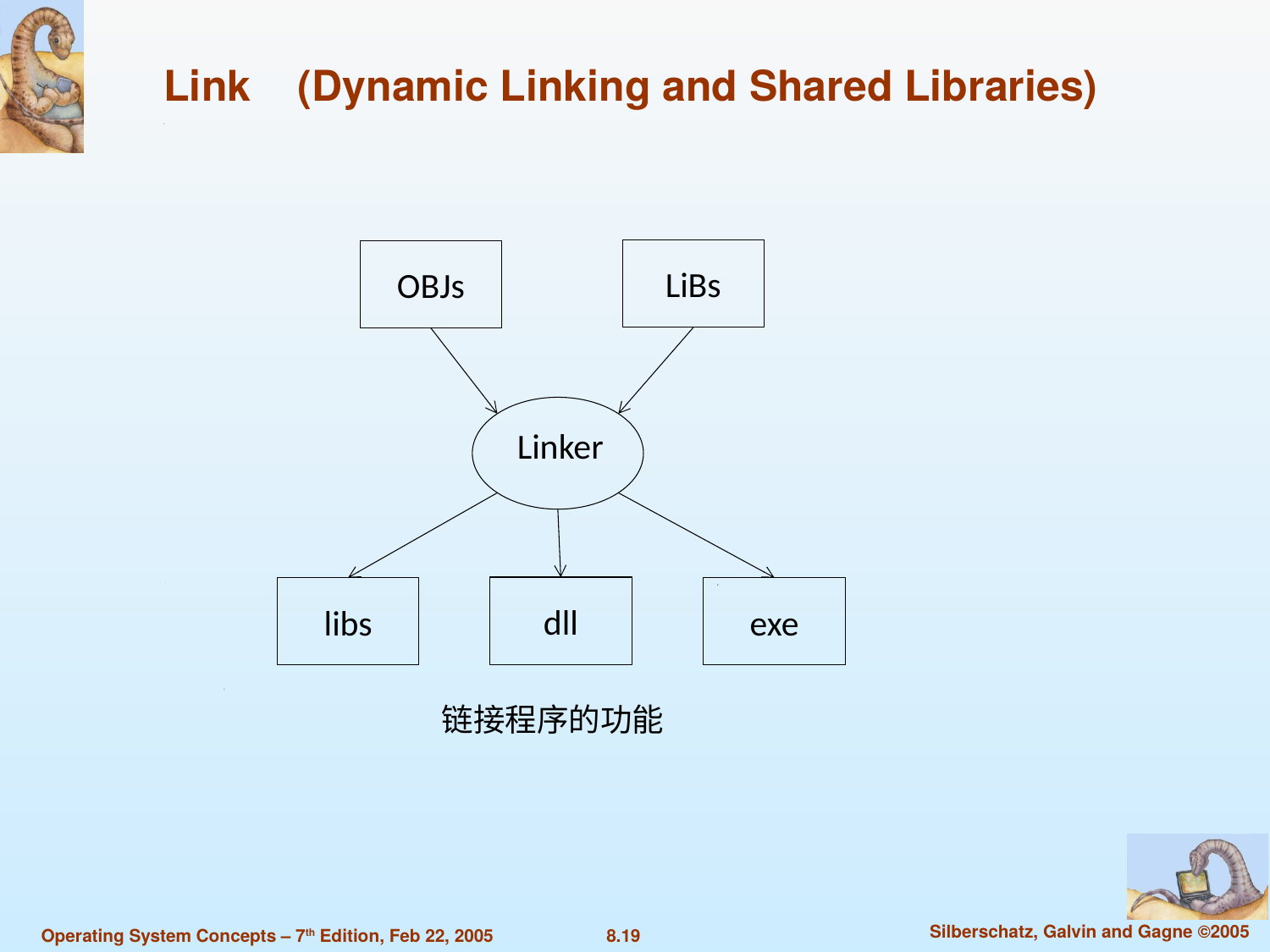

Link    (Dynamic Linking and Shared Libraries)
LiBs
OBJs

Linker
dll
libs
exe
链接程序的功能